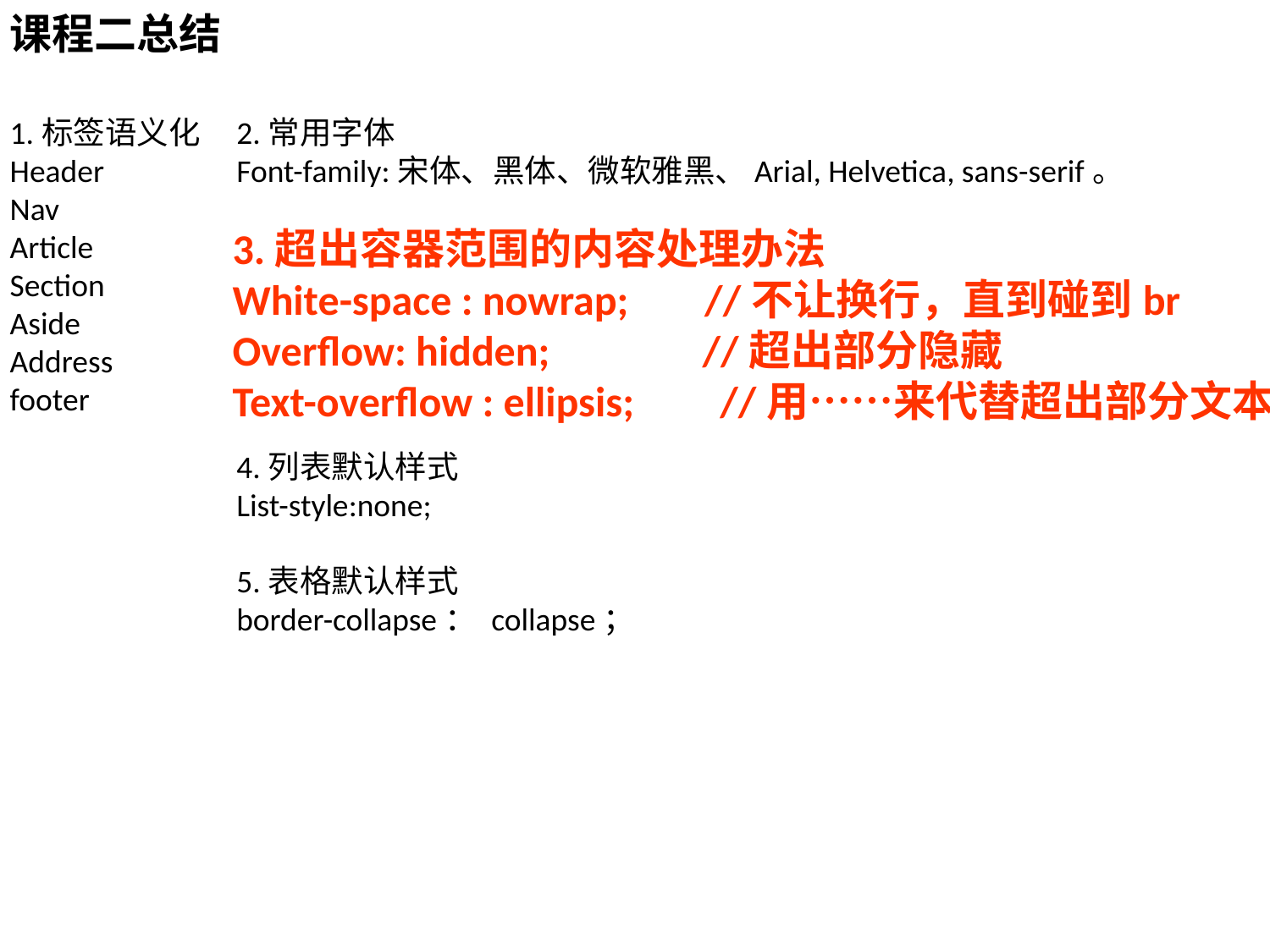

课程二总结
1.标签语义化
Header
Nav
Article
Section
Aside
Address
footer
2.常用字体
Font-family:宋体、黑体、微软雅黑、Arial, Helvetica, sans-serif。
3.超出容器范围的内容处理办法
White-space : nowrap;        //不让换行，直到碰到br
Overflow: hidden;                //超出部分隐藏
Text-overflow : ellipsis;         //用……来代替超出部分文本

4.列表默认样式
List-style:none;

5.表格默认样式
border-collapse： collapse；